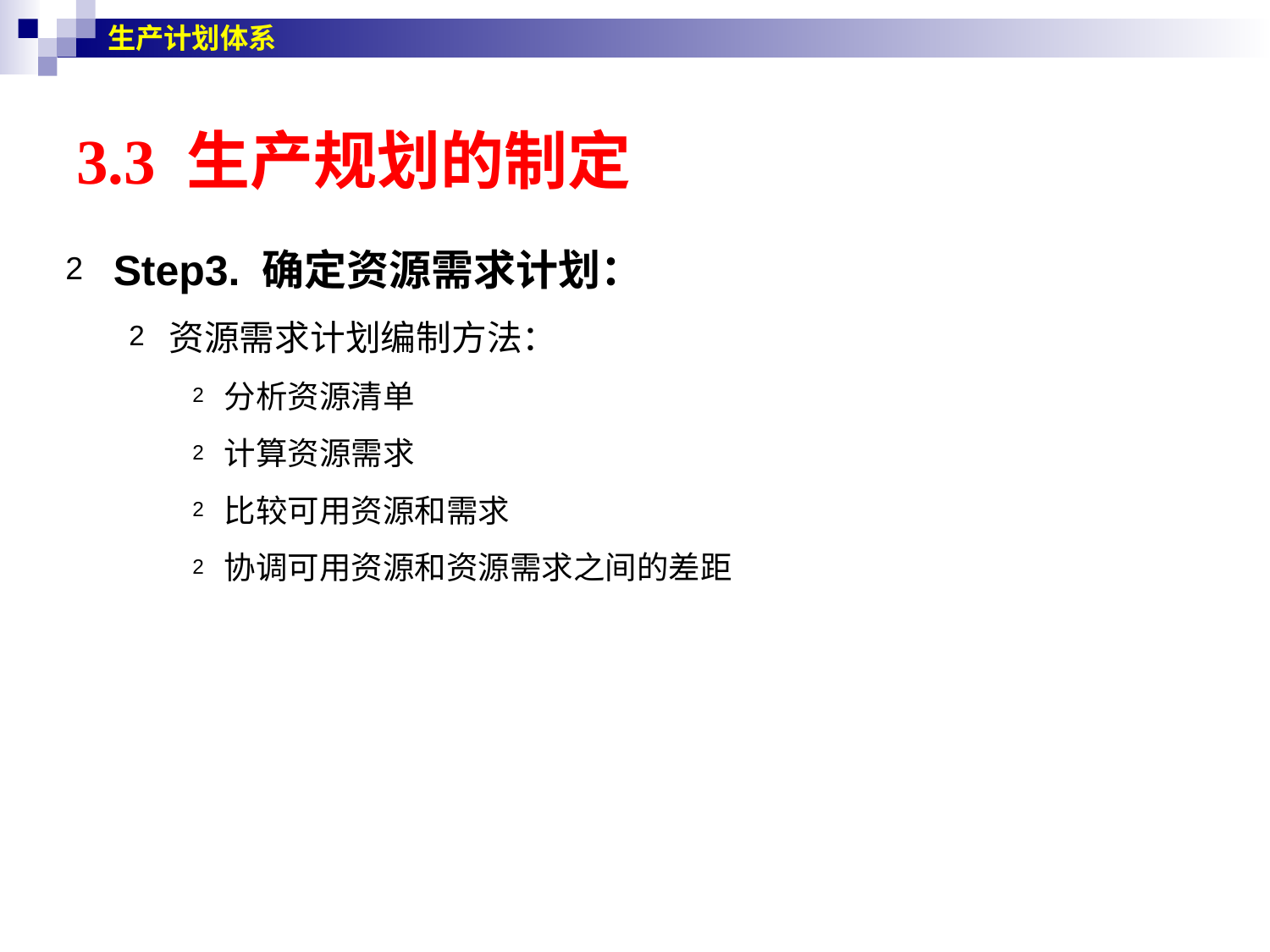

生产计划体系
# 3.3 生产规划的制定
Step3. 确定资源需求计划：
资源需求计划编制方法：
分析资源清单
计算资源需求
比较可用资源和需求
协调可用资源和资源需求之间的差距